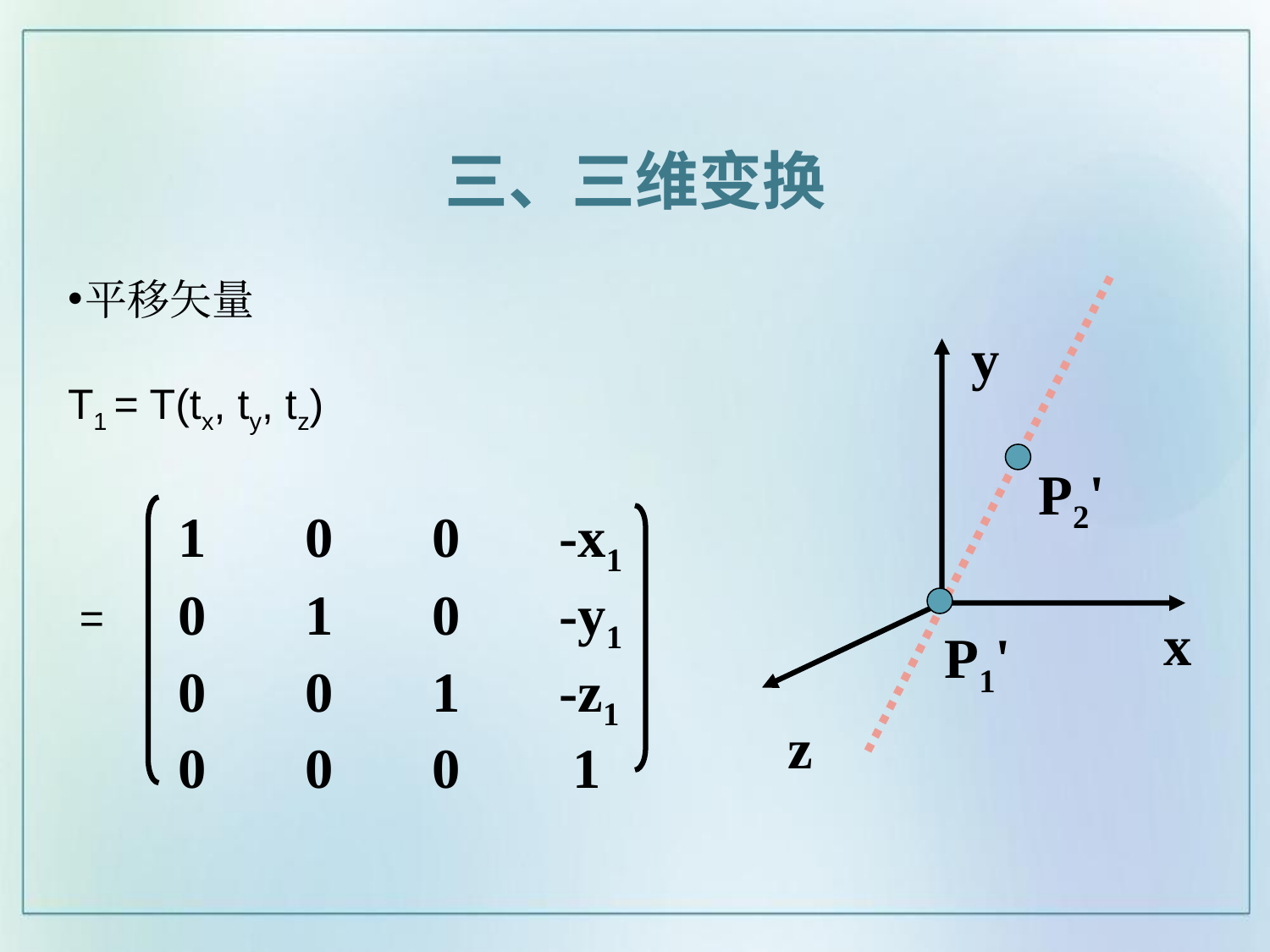

三、三维变换
平移矢量
T1 = T(tx, ty, tz)

 =

y

P2'

x
P1'
z
1	0	0	-x1
0	1	0	-y1
0	0	1	-z1
0	0	0	 1